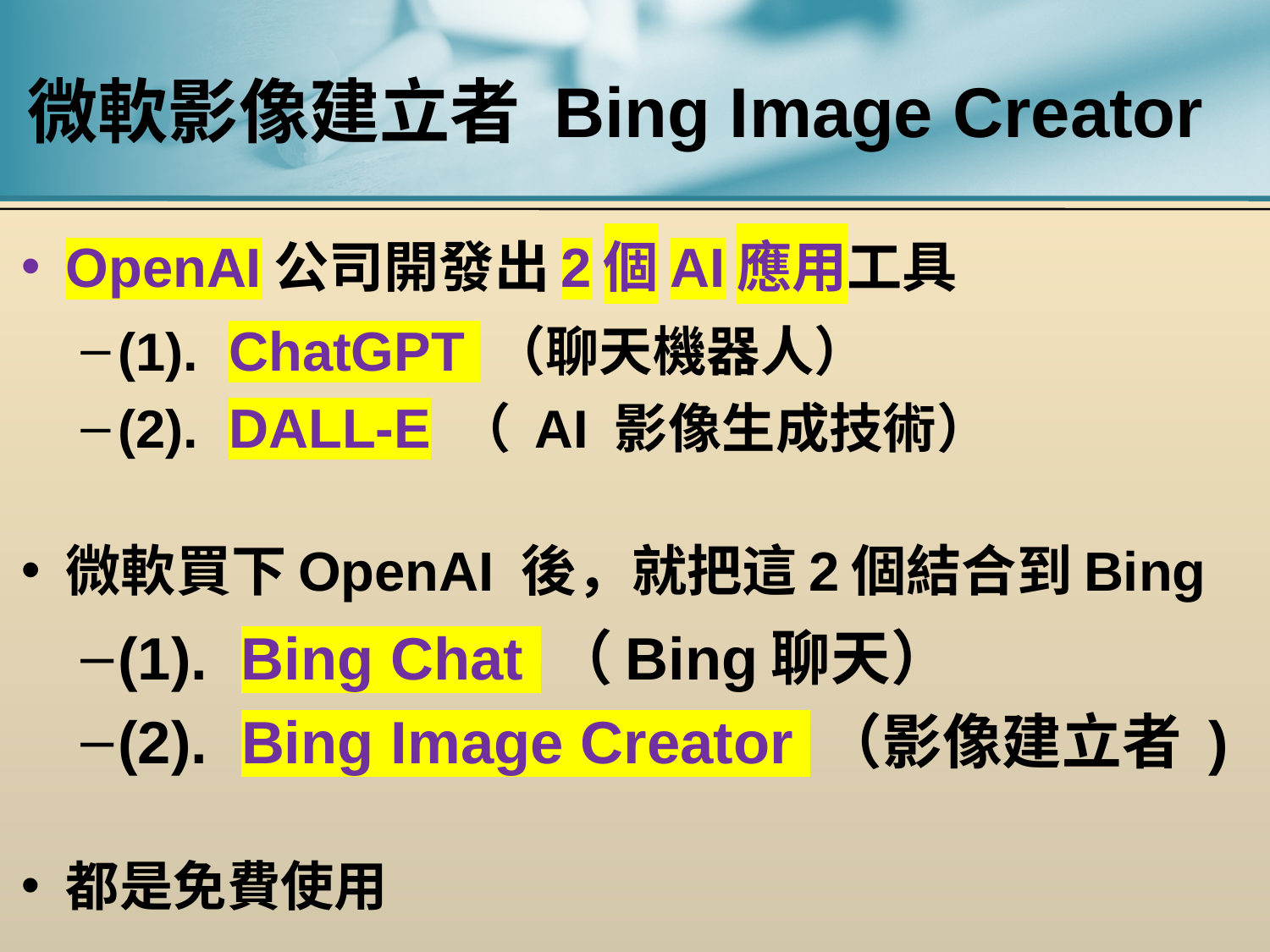

# 微軟影像建立者 Bing Image Creator
OpenAI公司開發出2個AI應用工具
(1).  ChatGPT （聊天機器人）
(2).  DALL-E （ AI 影像生成技術）

微軟買下OpenAI 後，就把這2個結合到Bing
(1).  Bing Chat （Bing聊天）
(2).  Bing Image Creator （影像建立者 )

都是免費使用